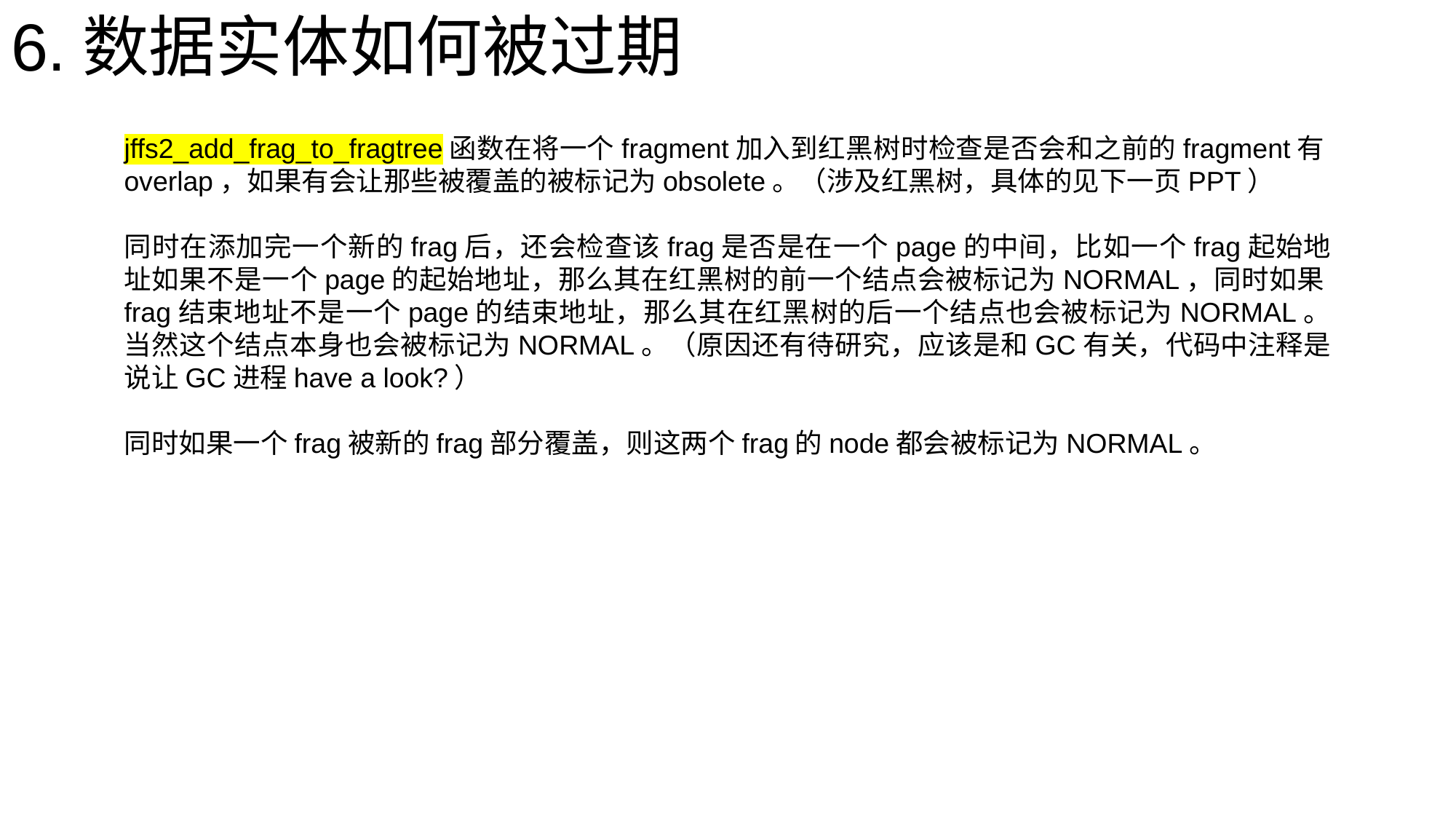

6.数据实体如何被过期
jffs2_add_frag_to_fragtree函数在将一个fragment加入到红黑树时检查是否会和之前的fragment有overlap，如果有会让那些被覆盖的被标记为obsolete。（涉及红黑树，具体的见下一页PPT）

同时在添加完一个新的frag后，还会检查该frag是否是在一个page的中间，比如一个frag起始地址如果不是一个page的起始地址，那么其在红黑树的前一个结点会被标记为NORMAL，同时如果frag结束地址不是一个page的结束地址，那么其在红黑树的后一个结点也会被标记为NORMAL。当然这个结点本身也会被标记为NORMAL。（原因还有待研究，应该是和GC有关，代码中注释是说让GC进程have a look?）

同时如果一个frag被新的frag部分覆盖，则这两个frag的node都会被标记为NORMAL。